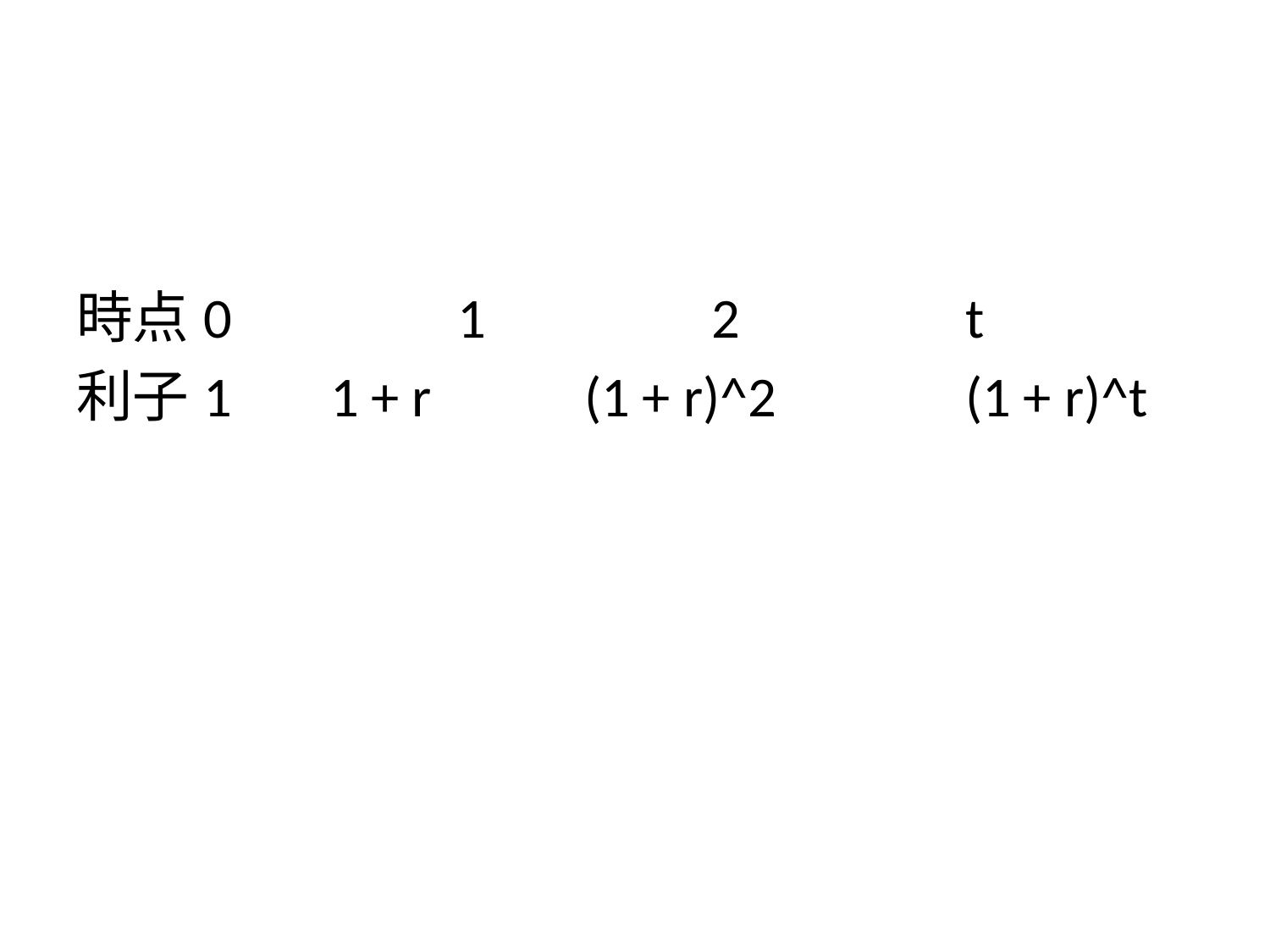

#
時点	0		1		2		t
利子	1	1 + r		(1 + r)^2		(1 + r)^t